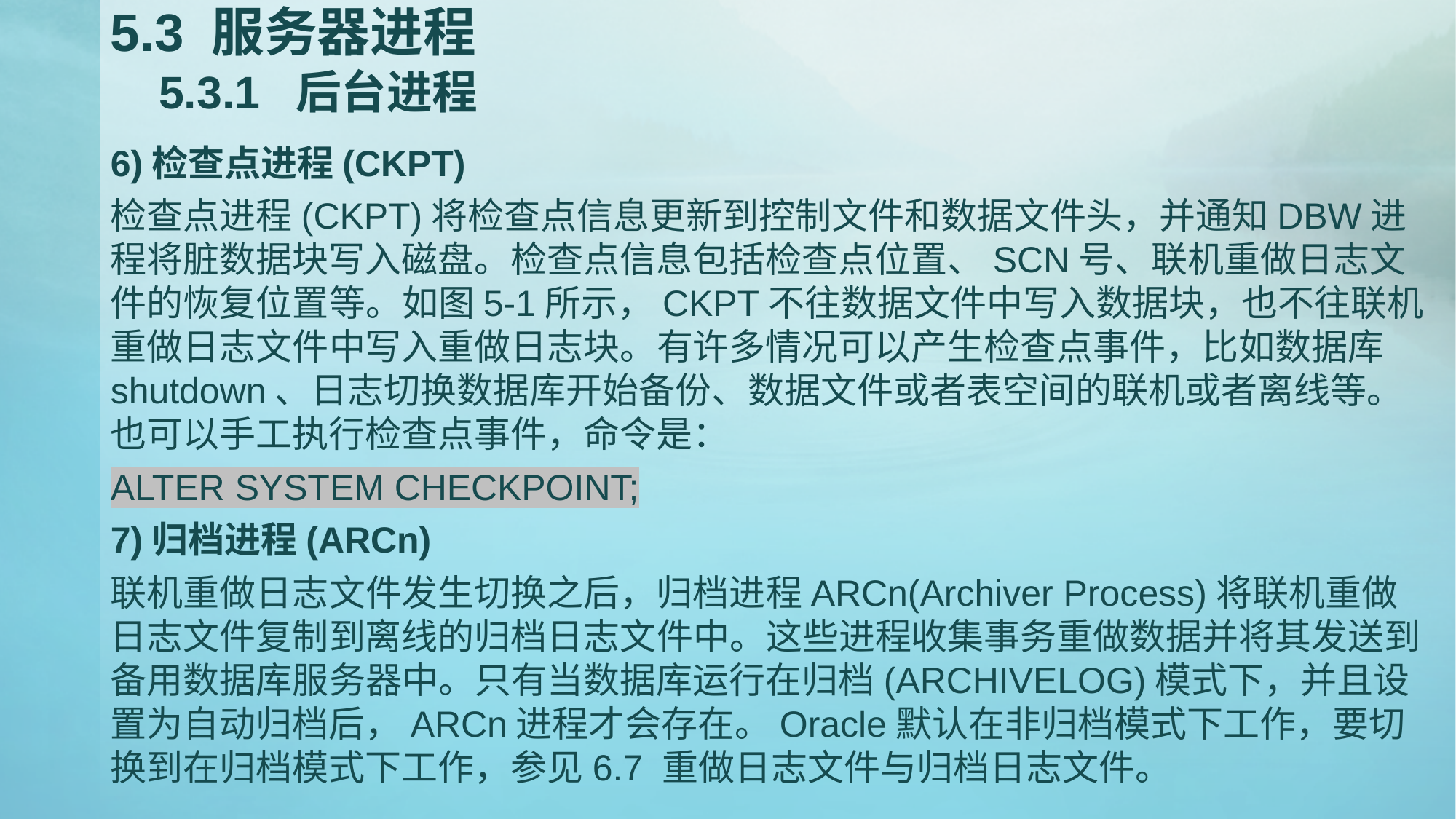

# 5.3 服务器进程 5.3.1  后台进程
6)检查点进程(CKPT)
检查点进程(CKPT)将检查点信息更新到控制文件和数据文件头，并通知DBW进程将脏数据块写入磁盘。检查点信息包括检查点位置、SCN号、联机重做日志文件的恢复位置等。如图5-1所示，CKPT不往数据文件中写入数据块，也不往联机重做日志文件中写入重做日志块。有许多情况可以产生检查点事件，比如数据库shutdown、日志切换数据库开始备份、数据文件或者表空间的联机或者离线等。也可以手工执行检查点事件，命令是：
ALTER SYSTEM CHECKPOINT;
7)归档进程(ARCn)
联机重做日志文件发生切换之后，归档进程ARCn(Archiver Process)将联机重做日志文件复制到离线的归档日志文件中。这些进程收集事务重做数据并将其发送到备用数据库服务器中。只有当数据库运行在归档(ARCHIVELOG)模式下，并且设置为自动归档后，ARCn进程才会存在。Oracle默认在非归档模式下工作，要切换到在归档模式下工作，参见6.7 重做日志文件与归档日志文件。